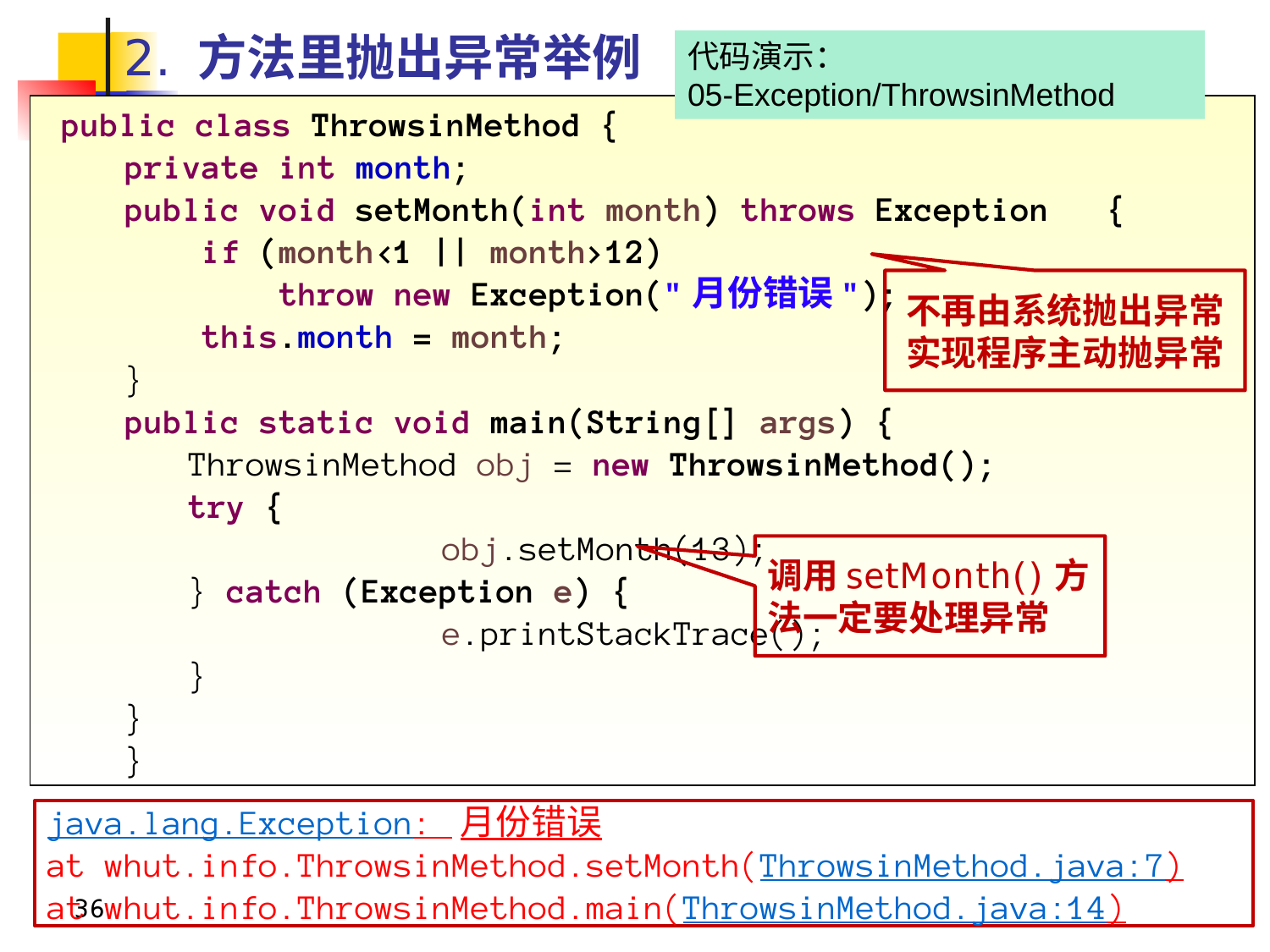

# 2. 方法里抛出异常举例
代码演示：
05-Exception/ThrowsinMethod
public class ThrowsinMethod {
private int month;
public void setMonth(int month) throws Exception   {
    if (month<1 || month>12)
        throw new Exception("月份错误");
    this.month = month;
}
public static void main(String[] args) {
ThrowsinMethod obj = new ThrowsinMethod();
try {
		obj.setMonth(13);
} catch (Exception e) {
		e.printStackTrace();
}
}
}
不再由系统抛出异常
实现程序主动抛异常
调用setMonth()方法一定要处理异常
java.lang.Exception: 月份错误
at whut.info.ThrowsinMethod.setMonth(ThrowsinMethod.java:7)
at whut.info.ThrowsinMethod.main(ThrowsinMethod.java:14)
36